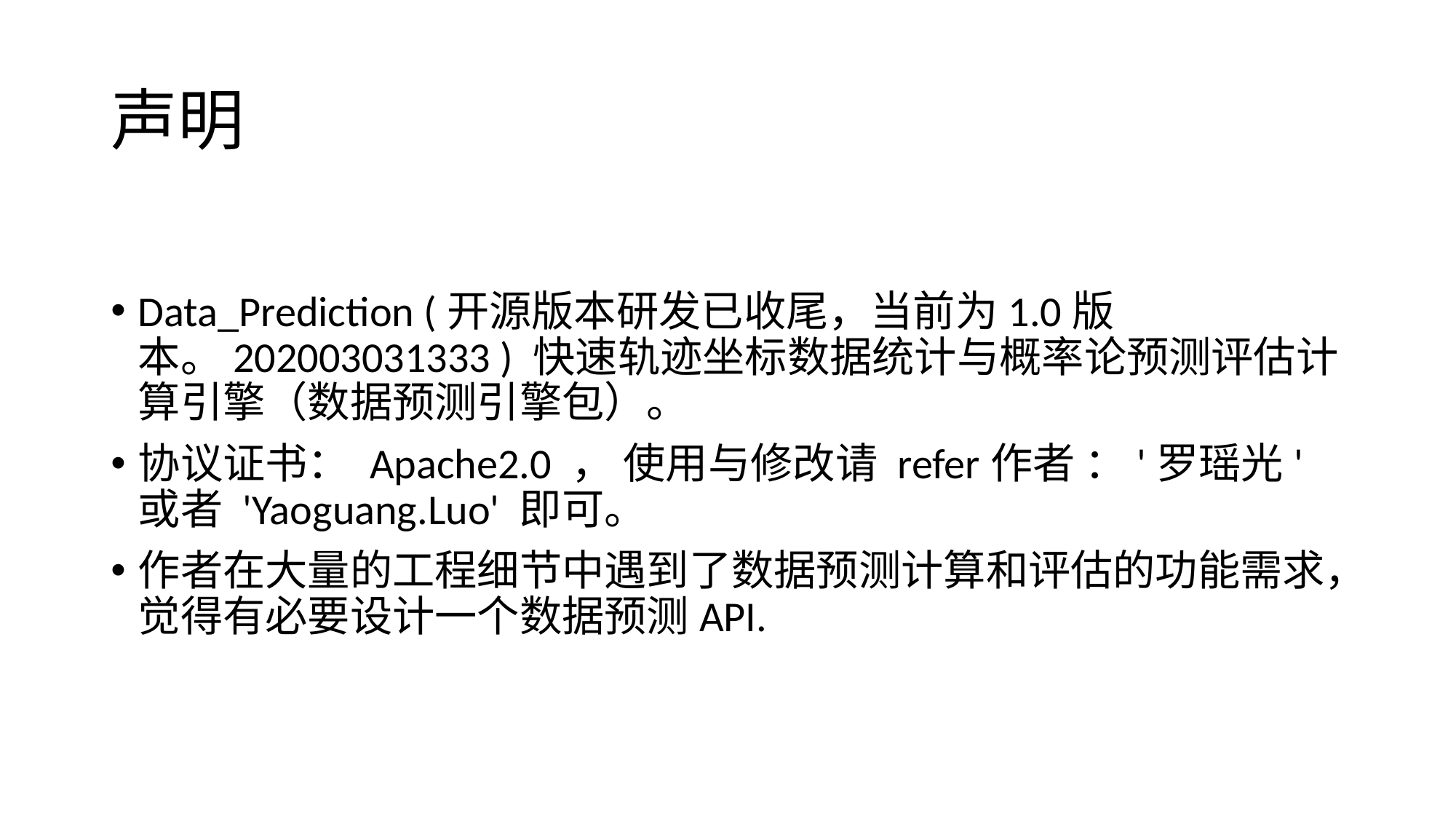

# 声明

Data_Prediction (开源版本研发已收尾，当前为1.0版本。202003031333 ) 快速轨迹坐标数据统计与概率论预测评估计算引擎（数据预测引擎包）。
协议证书： Apache2.0 ， 使用与修改请 refer作者 ：'罗瑶光' 或者 'Yaoguang.Luo' 即可。
作者在大量的工程细节中遇到了数据预测计算和评估的功能需求，觉得有必要设计一个数据预测API.